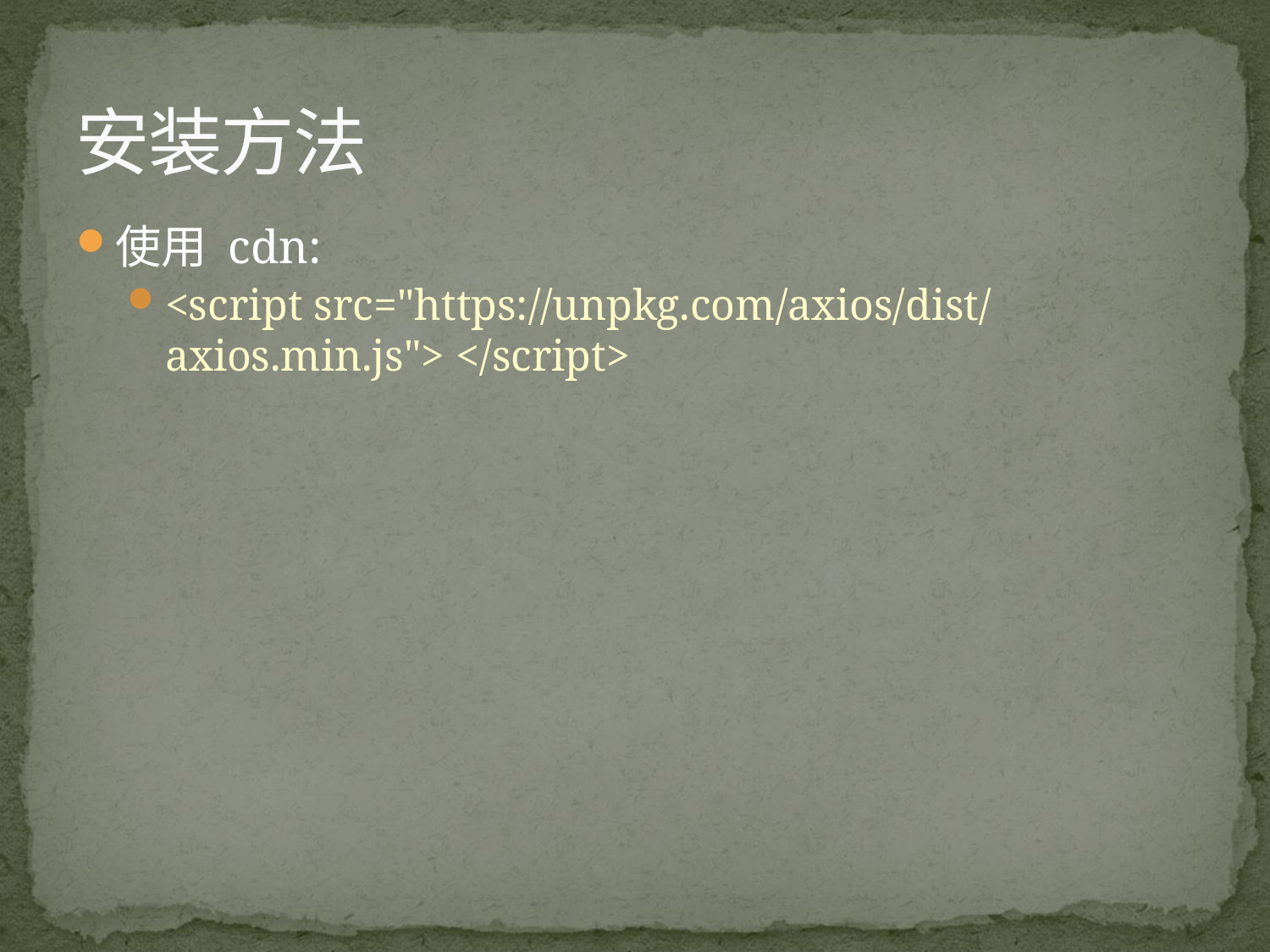

# 安装方法
使用 cdn:
<script src="https://unpkg.com/axios/dist/ axios.min.js"> </script>